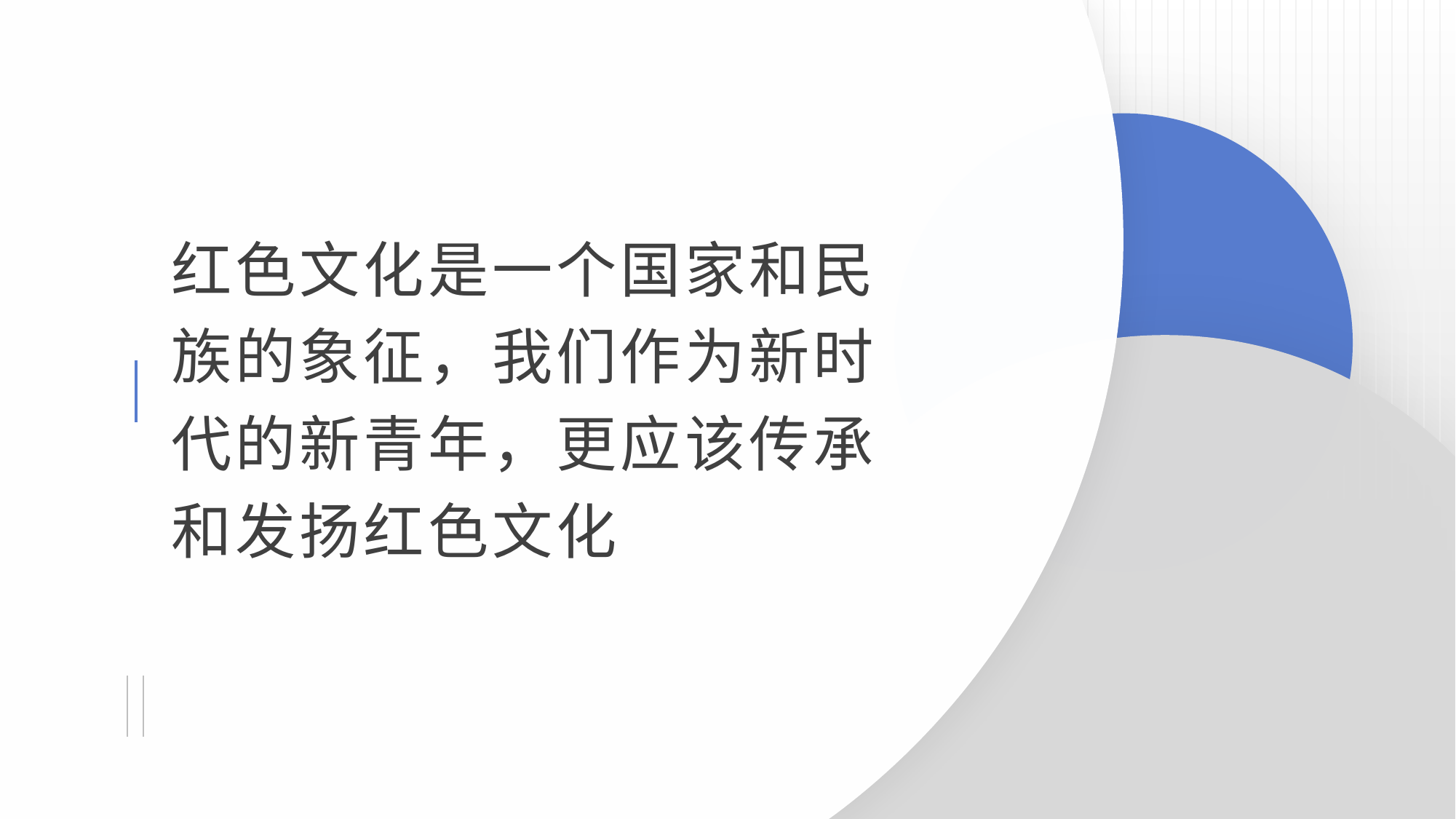

红色文化是一个国家和民族的象征，我们作为新时代的新青年，更应该传承和发扬红色文化